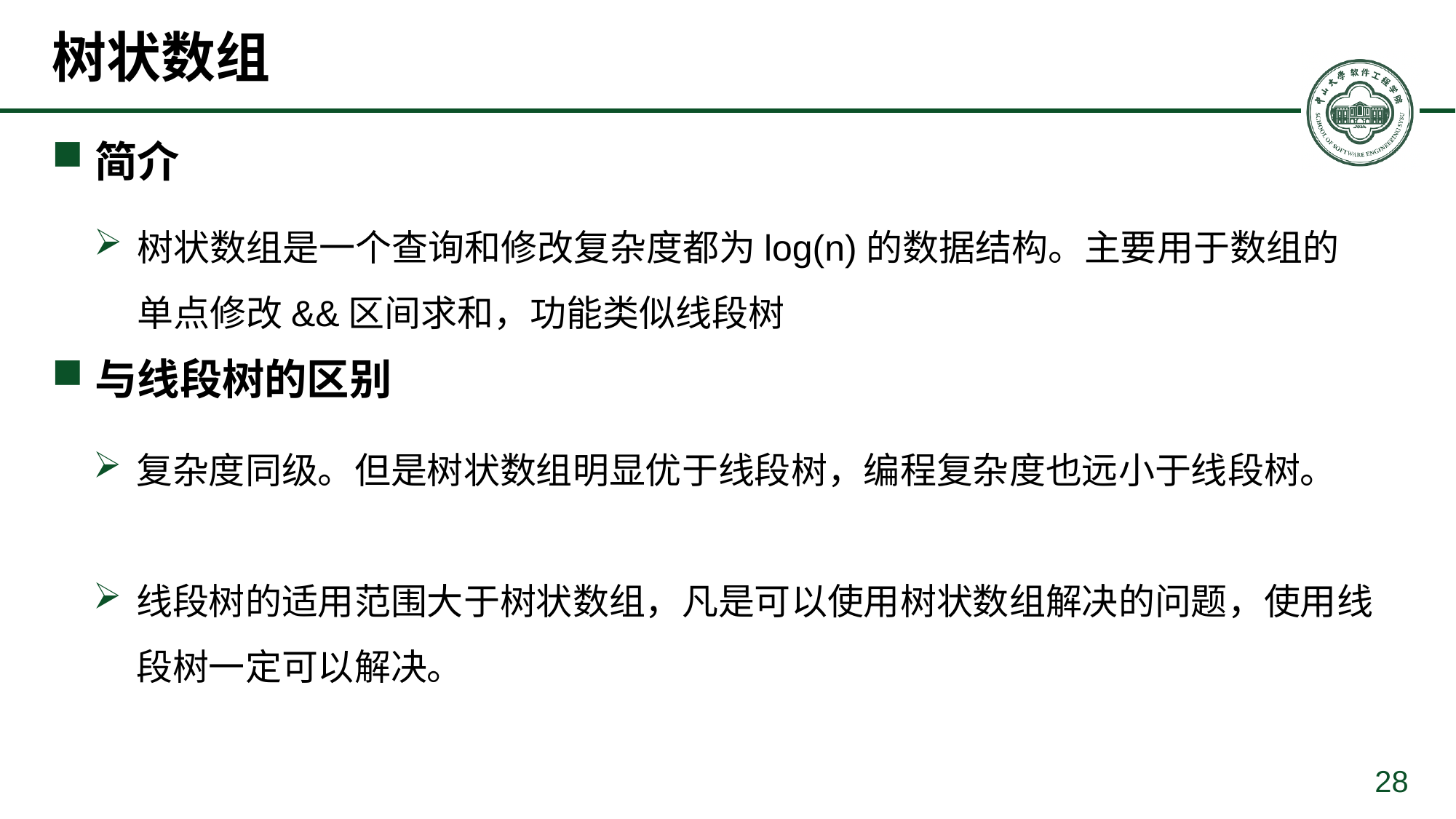

# 树状数组
简介
树状数组是一个查询和修改复杂度都为log(n)的数据结构。主要用于数组的单点修改&&区间求和，功能类似线段树

与线段树的区别
复杂度同级。但是树状数组明显优于线段树，编程复杂度也远小于线段树。

线段树的适用范围大于树状数组，凡是可以使用树状数组解决的问题，使用线段树一定可以解决。
28